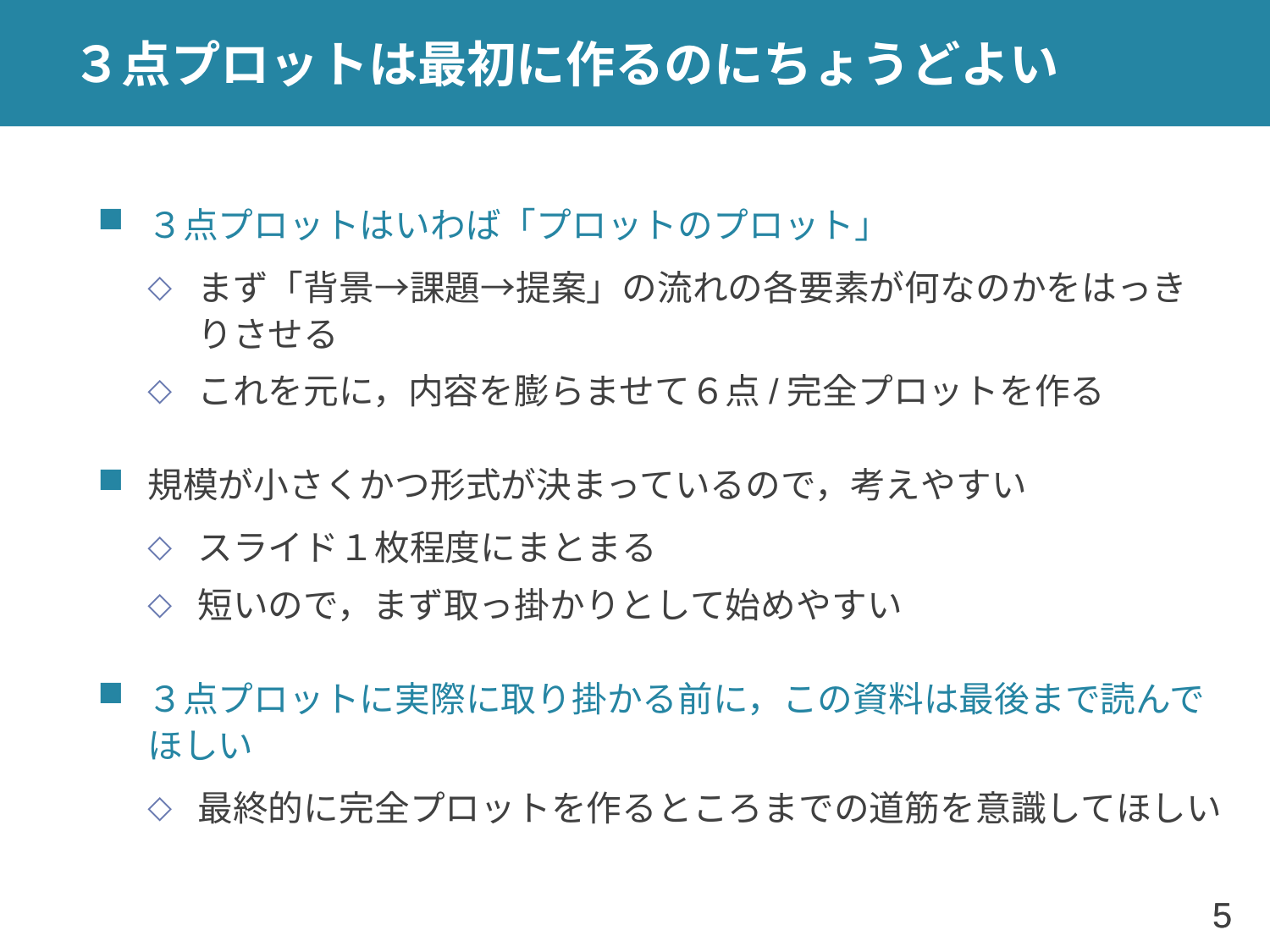

# ３点プロットは最初に作るのにちょうどよい
３点プロットはいわば「プロットのプロット」
まず「背景→課題→提案」の流れの各要素が何なのかをはっきりさせる
これを元に，内容を膨らませて６点/完全プロットを作る
規模が小さくかつ形式が決まっているので，考えやすい
スライド１枚程度にまとまる
短いので，まず取っ掛かりとして始めやすい
３点プロットに実際に取り掛かる前に，この資料は最後まで読んでほしい
最終的に完全プロットを作るところまでの道筋を意識してほしい